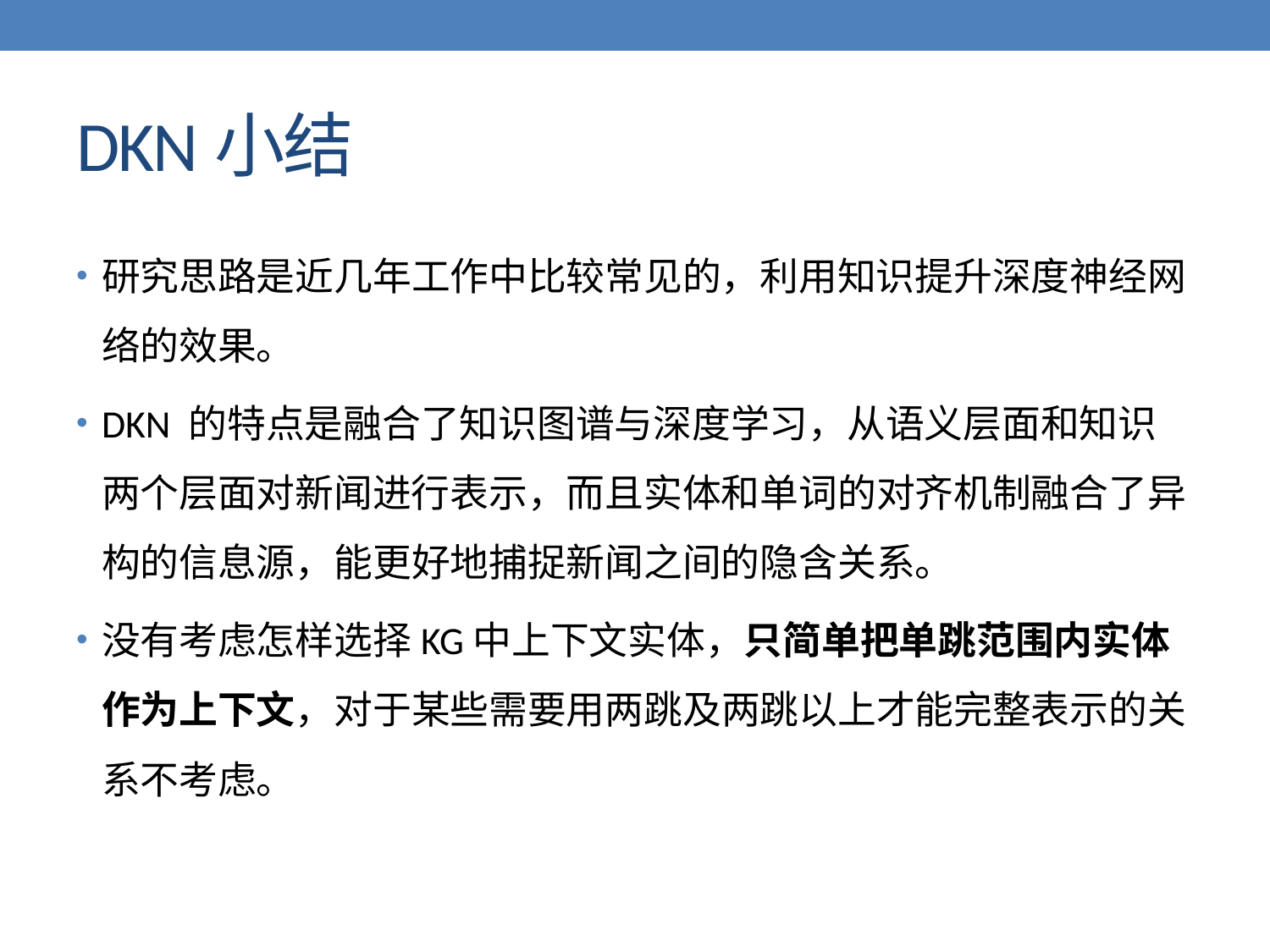

20
# DKN小结
研究思路是近几年工作中比较常见的，利用知识提升深度神经网络的效果。
DKN 的特点是融合了知识图谱与深度学习，从语义层面和知识两个层面对新闻进行表示，而且实体和单词的对齐机制融合了异构的信息源，能更好地捕捉新闻之间的隐含关系。
没有考虑怎样选择KG中上下文实体，只简单把单跳范围内实体作为上下文，对于某些需要用两跳及两跳以上才能完整表示的关系不考虑。